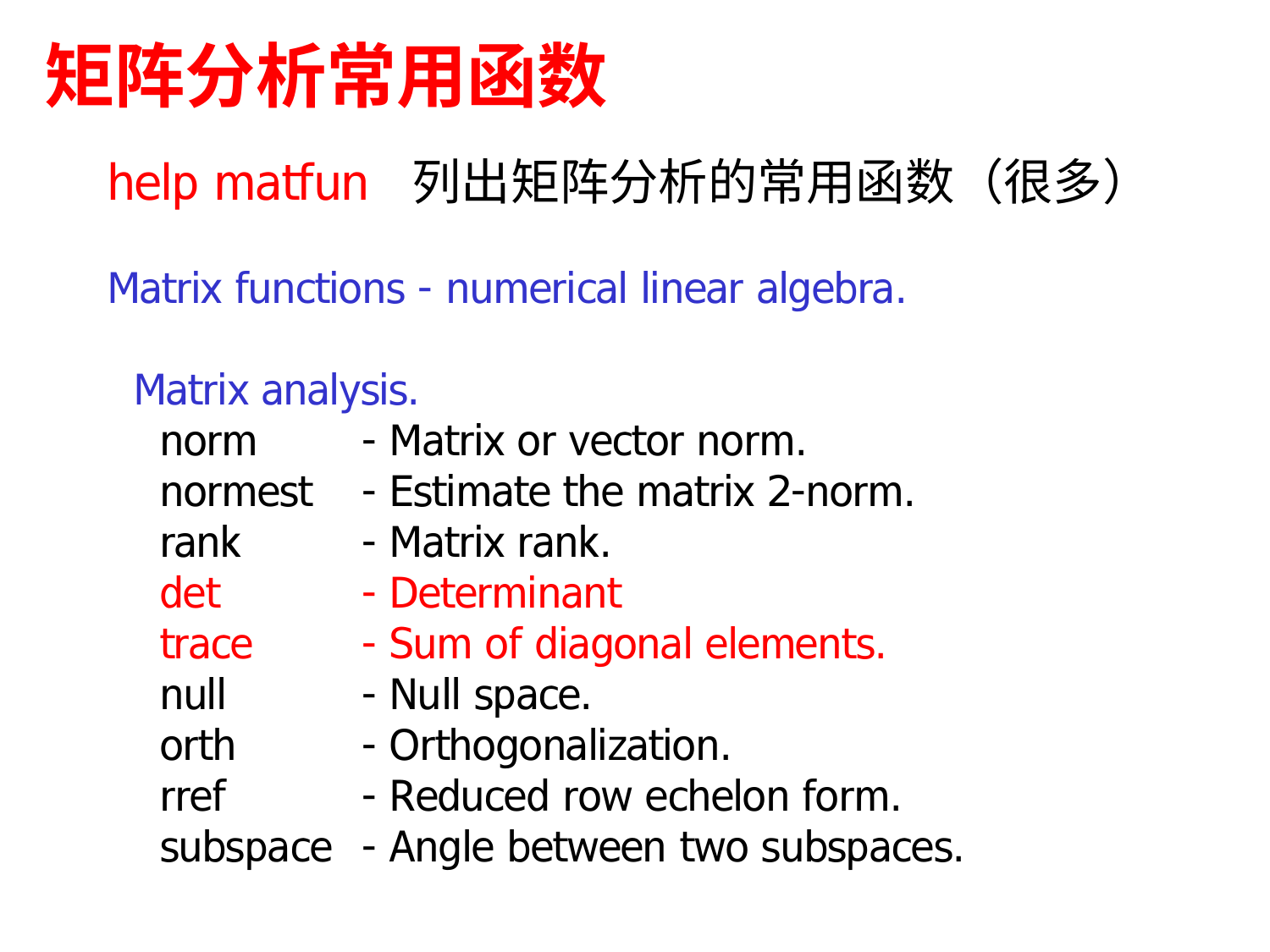

矩阵分析常用函数
help matfun  列出矩阵分析的常用函数（很多）

Matrix functions - numerical linear algebra.

  Matrix analysis.
    norm       	- Matrix or vector norm.
    normest  	- Estimate the matrix 2-norm.
    rank      	- Matrix rank.
    det        	- Determinant
    trace       	- Sum of diagonal elements.
    null       	- Null space.
    orth        	- Orthogonalization.
    rref        	- Reduced row echelon form.
    subspace	- Angle between two subspaces.
61